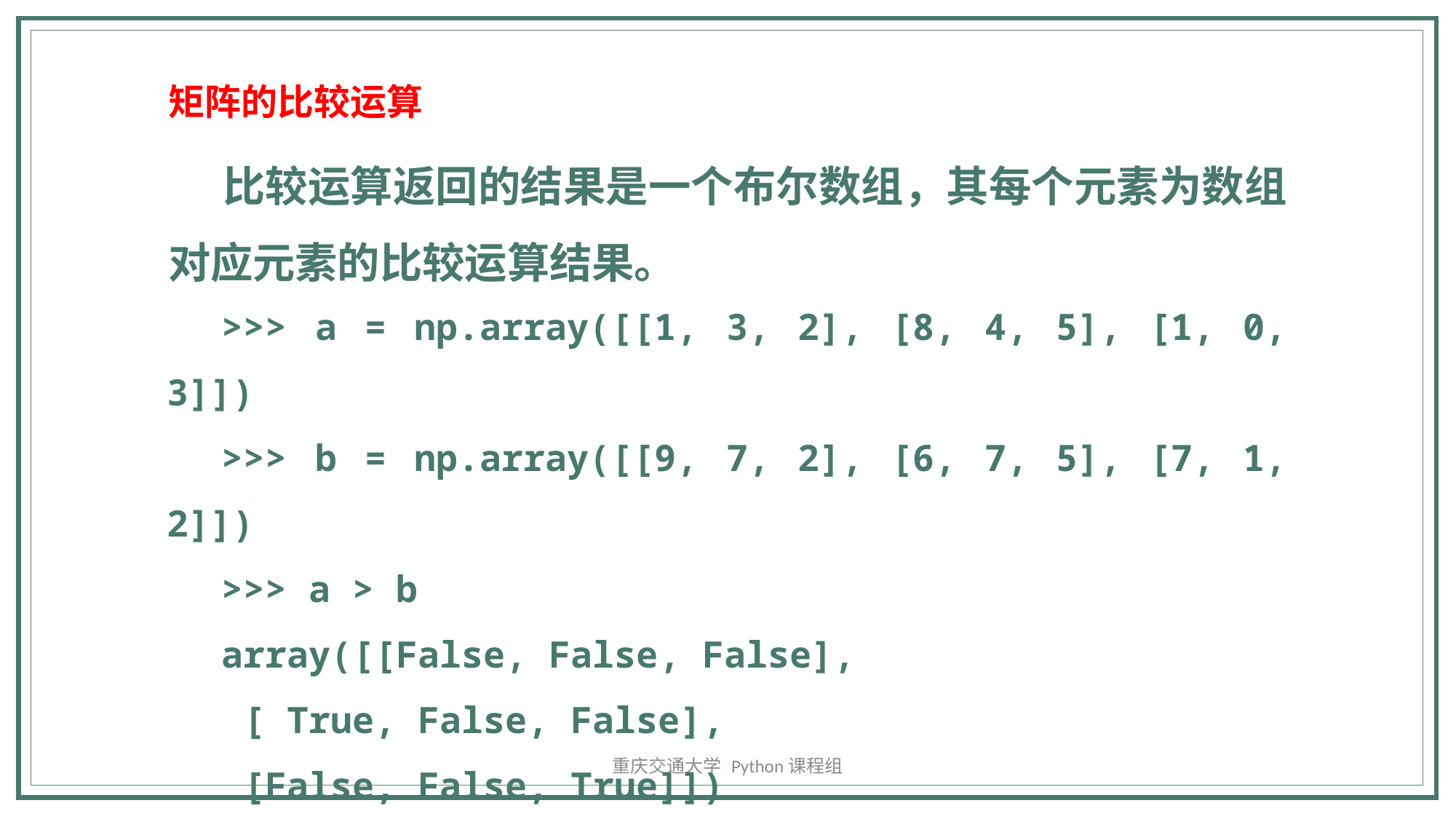

矩阵的比较运算
比较运算返回的结果是一个布尔数组，其每个元素为数组对应元素的比较运算结果。
>>> a = np.array([[1, 3, 2], [8, 4, 5], [1, 0, 3]])
>>> b = np.array([[9, 7, 2], [6, 7, 5], [7, 1, 2]])
>>> a > b
array([[False, False, False],
 [ True, False, False],
 [False, False, True]])
重庆交通大学 Python课程组